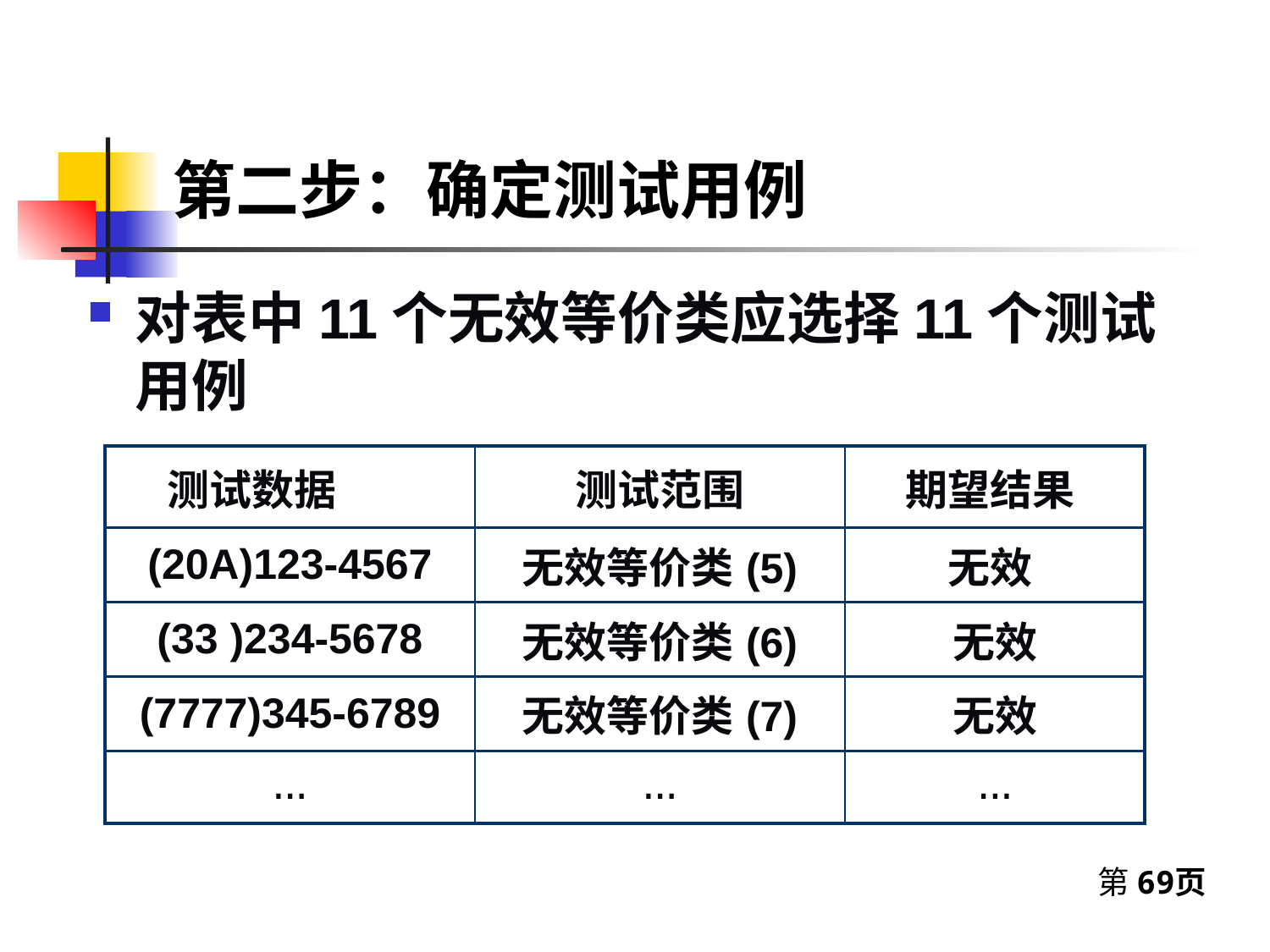

# 第二步：确定测试用例
对表中11个无效等价类应选择11个测试用例
| 测试数据 | 测试范围 | 期望结果 |
| --- | --- | --- |
| (20A)123-4567 | 无效等价类(5) | 无效 |
| (33 )234-5678 | 无效等价类(6) | 无效 |
| (7777)345-6789 | 无效等价类(7) | 无效 |
| … | … | … |